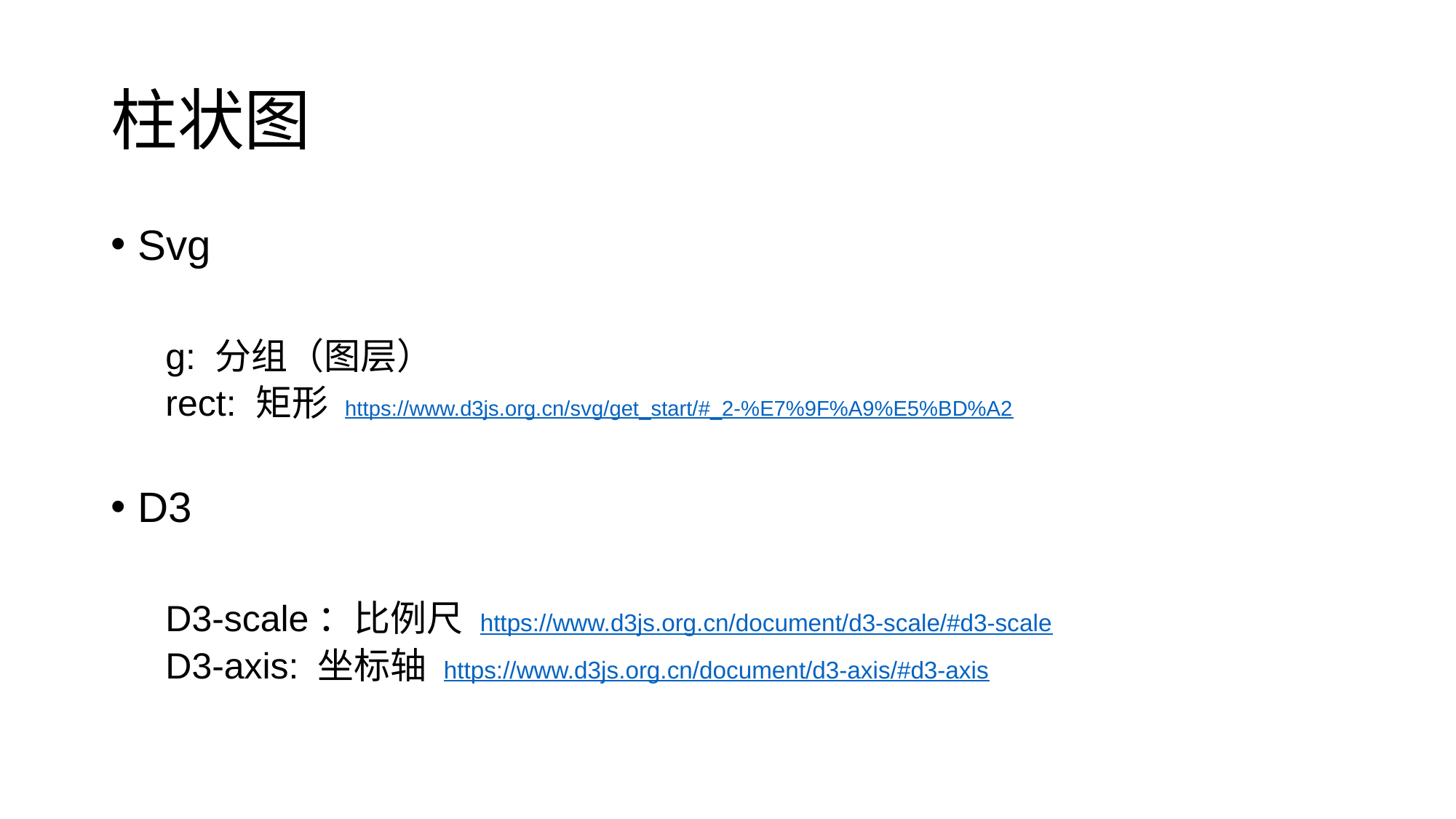

# 柱状图
Svg

g: 分组（图层）
rect: 矩形 https://www.d3js.org.cn/svg/get_start/#_2-%E7%9F%A9%E5%BD%A2

D3

D3-scale：比例尺 https://www.d3js.org.cn/document/d3-scale/#d3-scale
D3-axis: 坐标轴 https://www.d3js.org.cn/document/d3-axis/#d3-axis